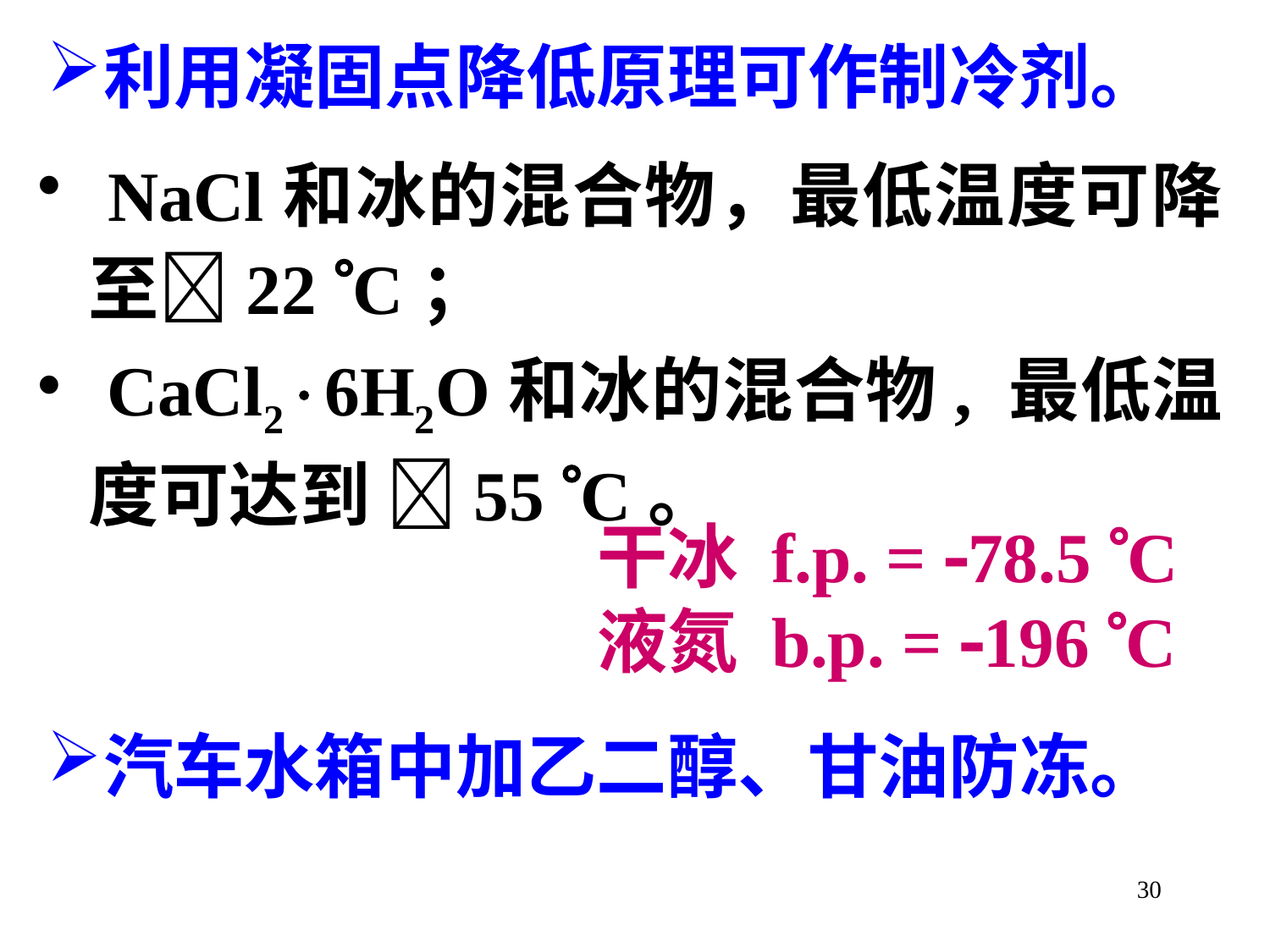

利用凝固点降低原理可作制冷剂。
 NaCl和冰的混合物，最低温度可降至−22 °C；
 CaCl2⋅6H2O和冰的混合物, 最低温度可达到 −55 °C。
干冰 f.p. = −78.5 °C
液氮 b.p. = −196 °C
汽车水箱中加乙二醇、甘油防冻。
30